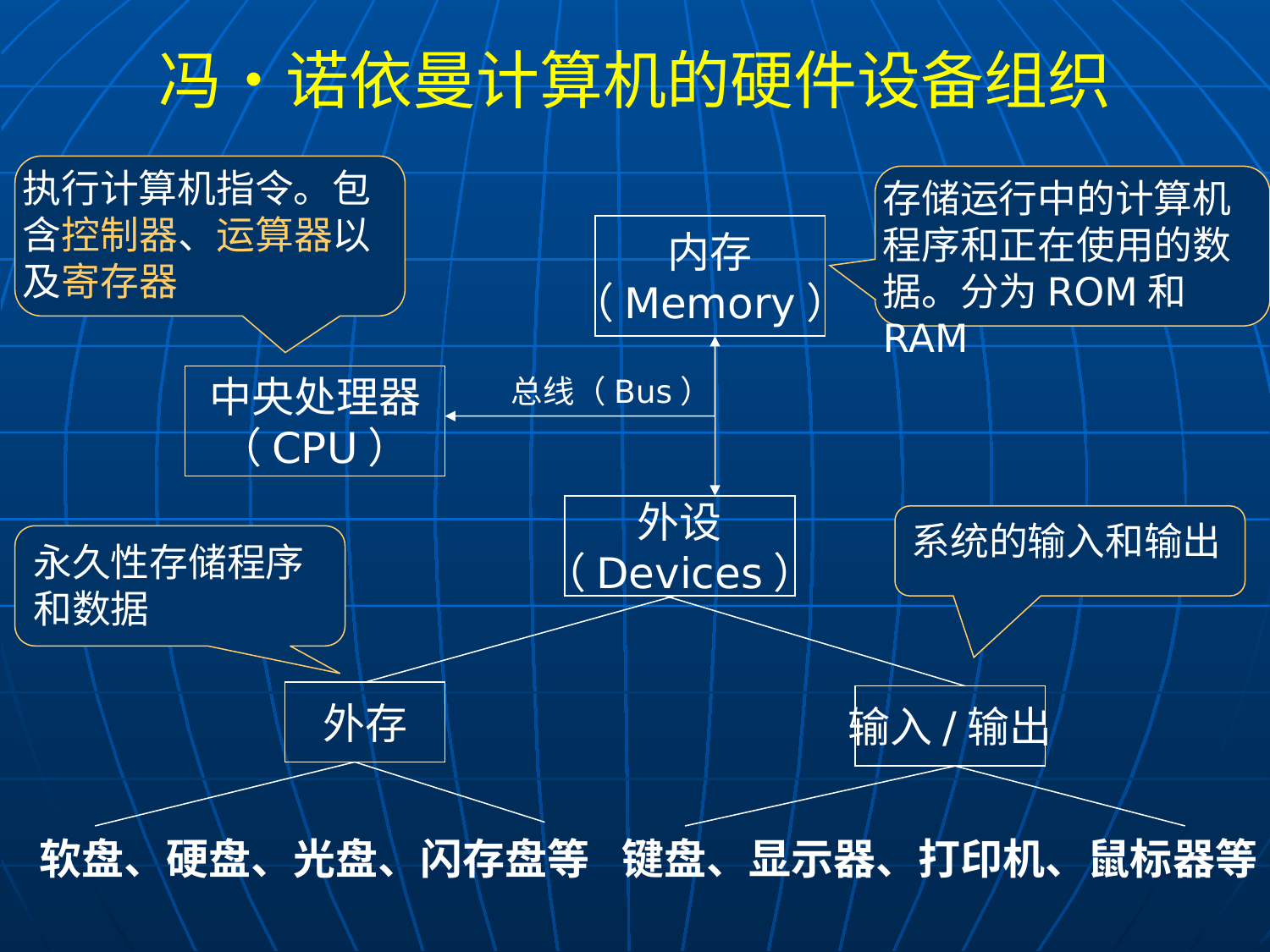

# 冯•诺依曼计算机的硬件设备组织
执行计算机指令。包含控制器、运算器以及寄存器
存储运行中的计算机程序和正在使用的数据。分为ROM和RAM
内存
（Memory）

总线（Bus）
中央处理器
（CPU）

外设
（Devices）
系统的输入和输出
永久性存储程序和数据

外存
输入/输出

软盘、硬盘、光盘、闪存盘等
键盘、显示器、打印机、鼠标器等